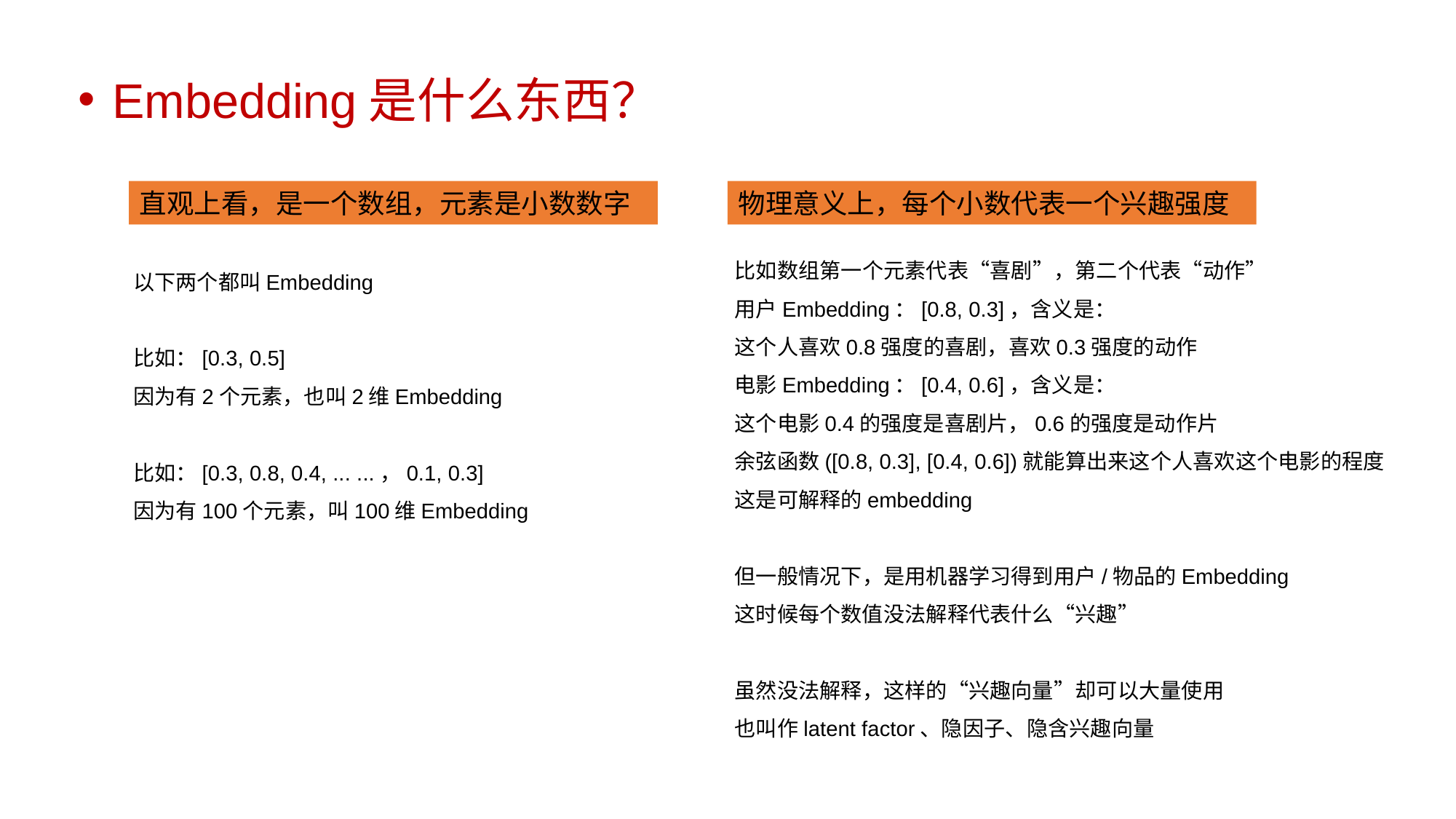

Embedding是什么东西？
直观上看，是一个数组，元素是小数数字
物理意义上，每个小数代表一个兴趣强度

以下两个都叫Embedding

比如：[0.3, 0.5]
因为有2个元素，也叫2维Embedding

比如：[0.3, 0.8, 0.4, ... ...，0.1, 0.3]
因为有100个元素，叫100维Embedding
比如数组第一个元素代表“喜剧”，第二个代表“动作”
用户Embedding：[0.8, 0.3]，含义是：
这个人喜欢0.8强度的喜剧，喜欢0.3强度的动作
电影Embedding：[0.4, 0.6]，含义是：
这个电影0.4的强度是喜剧片，0.6的强度是动作片
余弦函数([0.8, 0.3], [0.4, 0.6])就能算出来这个人喜欢这个电影的程度
这是可解释的embedding

但一般情况下，是用机器学习得到用户/物品的Embedding
这时候每个数值没法解释代表什么“兴趣”

虽然没法解释，这样的“兴趣向量”却可以大量使用
也叫作latent factor、隐因子、隐含兴趣向量